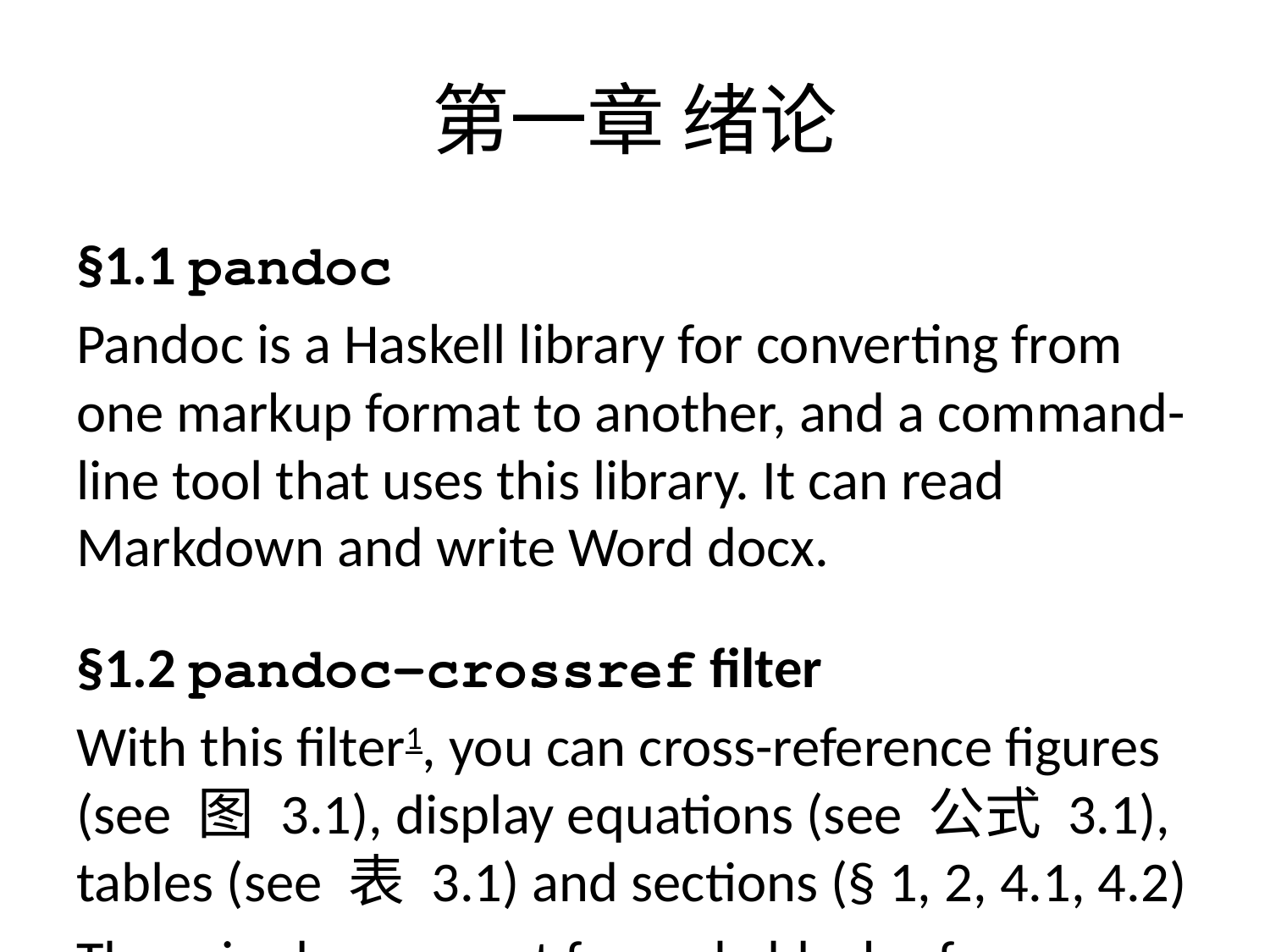

# 第一章 绪论
§1.1 pandoc
Pandoc is a Haskell library for converting from one markup format to another, and a command-line tool that uses this library. It can read Markdown and write Word docx.
§1.2 pandoc-crossref filter
With this filter1, you can cross-reference figures (see 图 3.1), display equations (see 公式 3.1), tables (see 表 3.1) and sections (§ 1, 2, 4.1, 4.2)
There is also support for code blocks, for example, 列表 4.1, 4.2.
Subfigures are supported, see 图 5.1, 5.1 (b)
§1.3 pandoc --reference-doc
Use the specified file as a style reference in producing a docx file. For best results, the reference docx should be a modified version of a docx file produced using pandoc. The contents of the reference docx are ignored, but its stylesheets and document properties (including margins, page size, header, and footer) are used in the new docx.